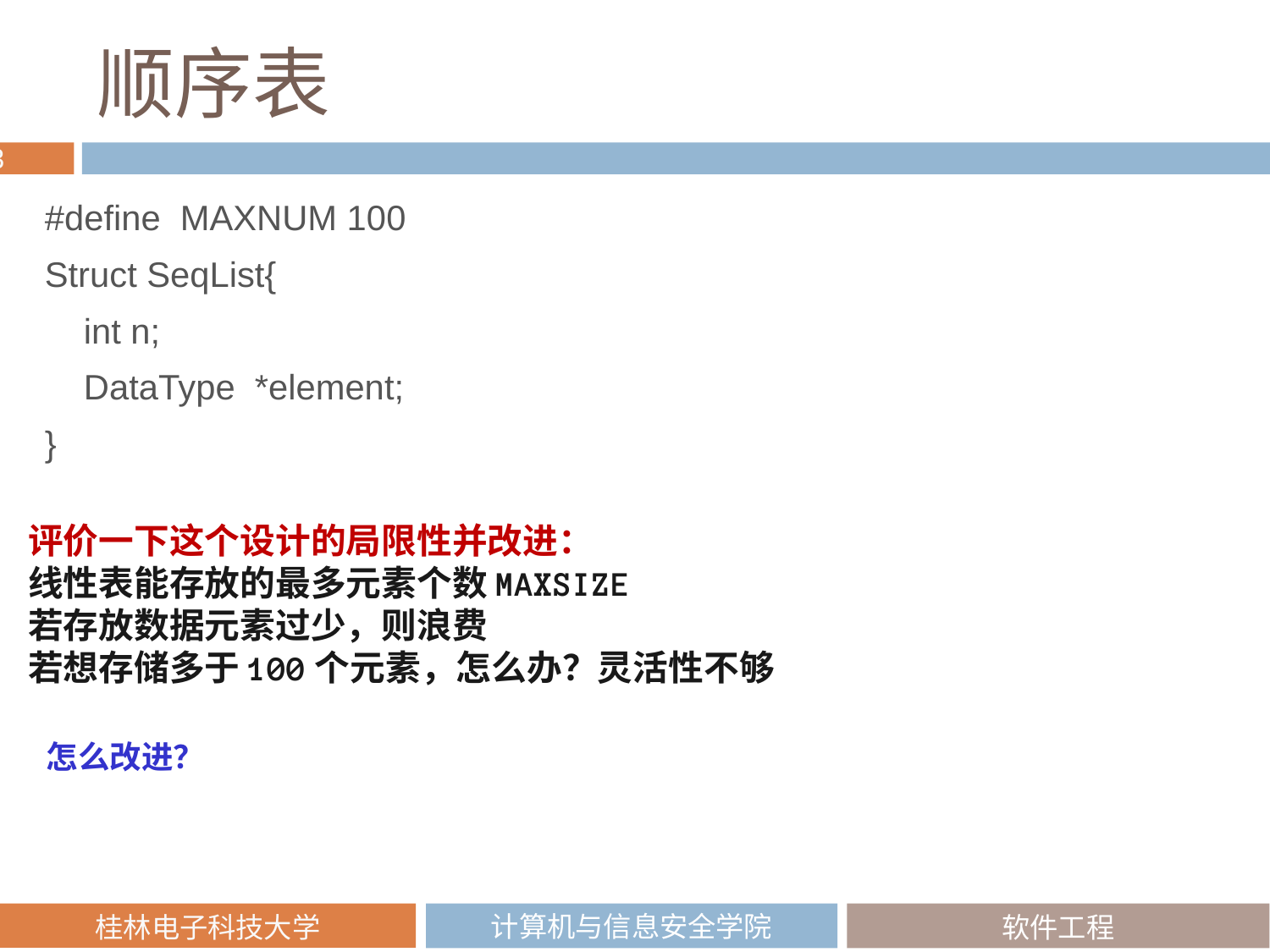

# 顺序表
#define  MAXNUM 100
Struct SeqList{
    int n;
    DataType  *element;
}

评价一下这个设计的局限性并改进：
线性表能存放的最多元素个数MAXSIZE
若存放数据元素过少，则浪费
若想存储多于100个元素，怎么办？灵活性不够
怎么改进？